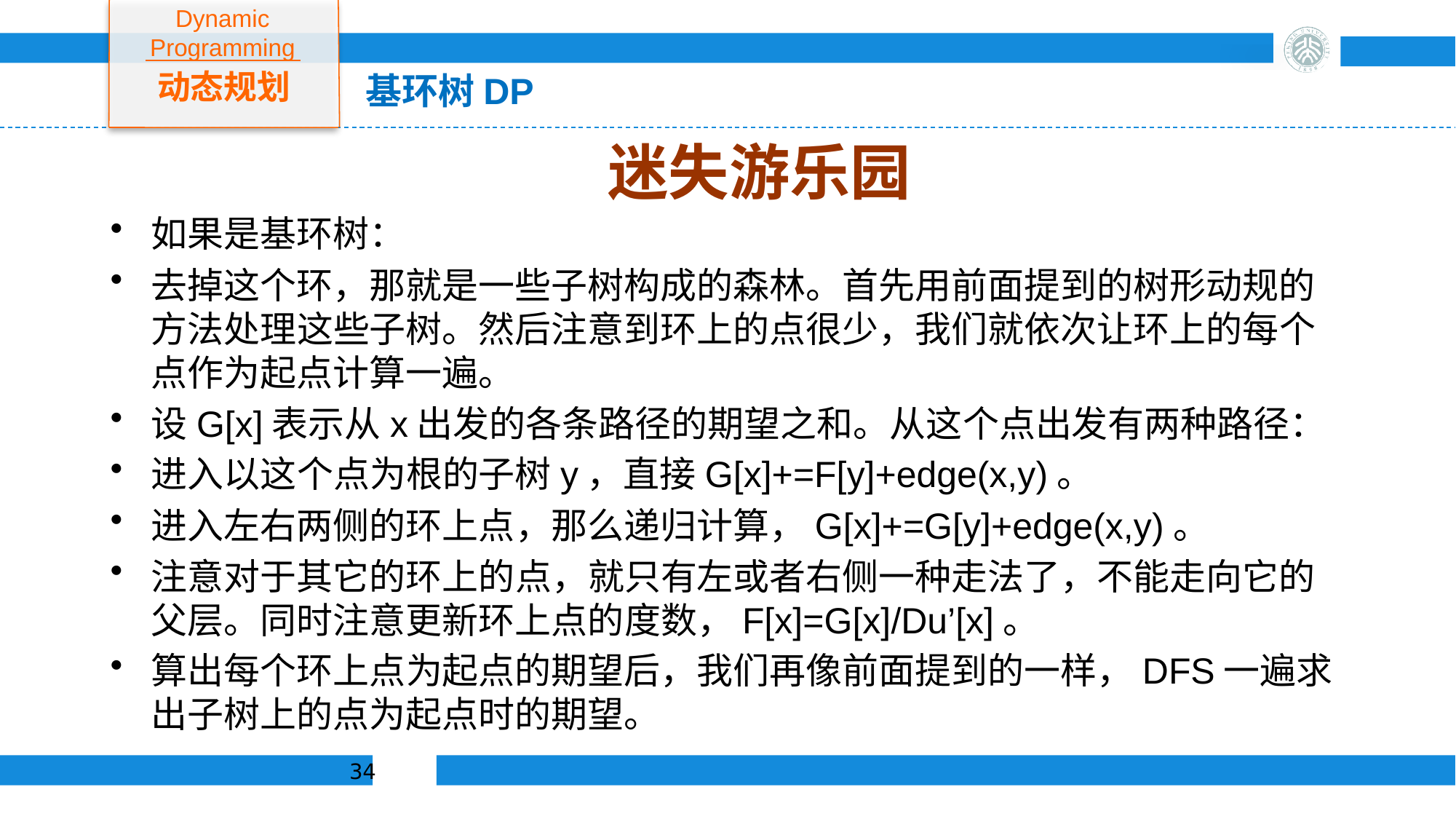

Dynamic Programming
动态规划
基环树DP
# 迷失游乐园
如果是基环树：
去掉这个环，那就是一些子树构成的森林。首先用前面提到的树形动规的方法处理这些子树。然后注意到环上的点很少，我们就依次让环上的每个点作为起点计算一遍。
设G[x]表示从x出发的各条路径的期望之和。从这个点出发有两种路径：
进入以这个点为根的子树y，直接G[x]+=F[y]+edge(x,y)。
进入左右两侧的环上点，那么递归计算，G[x]+=G[y]+edge(x,y)。
注意对于其它的环上的点，就只有左或者右侧一种走法了，不能走向它的父层。同时注意更新环上点的度数，F[x]=G[x]/Du’[x]。
算出每个环上点为起点的期望后，我们再像前面提到的一样，DFS一遍求出子树上的点为起点时的期望。